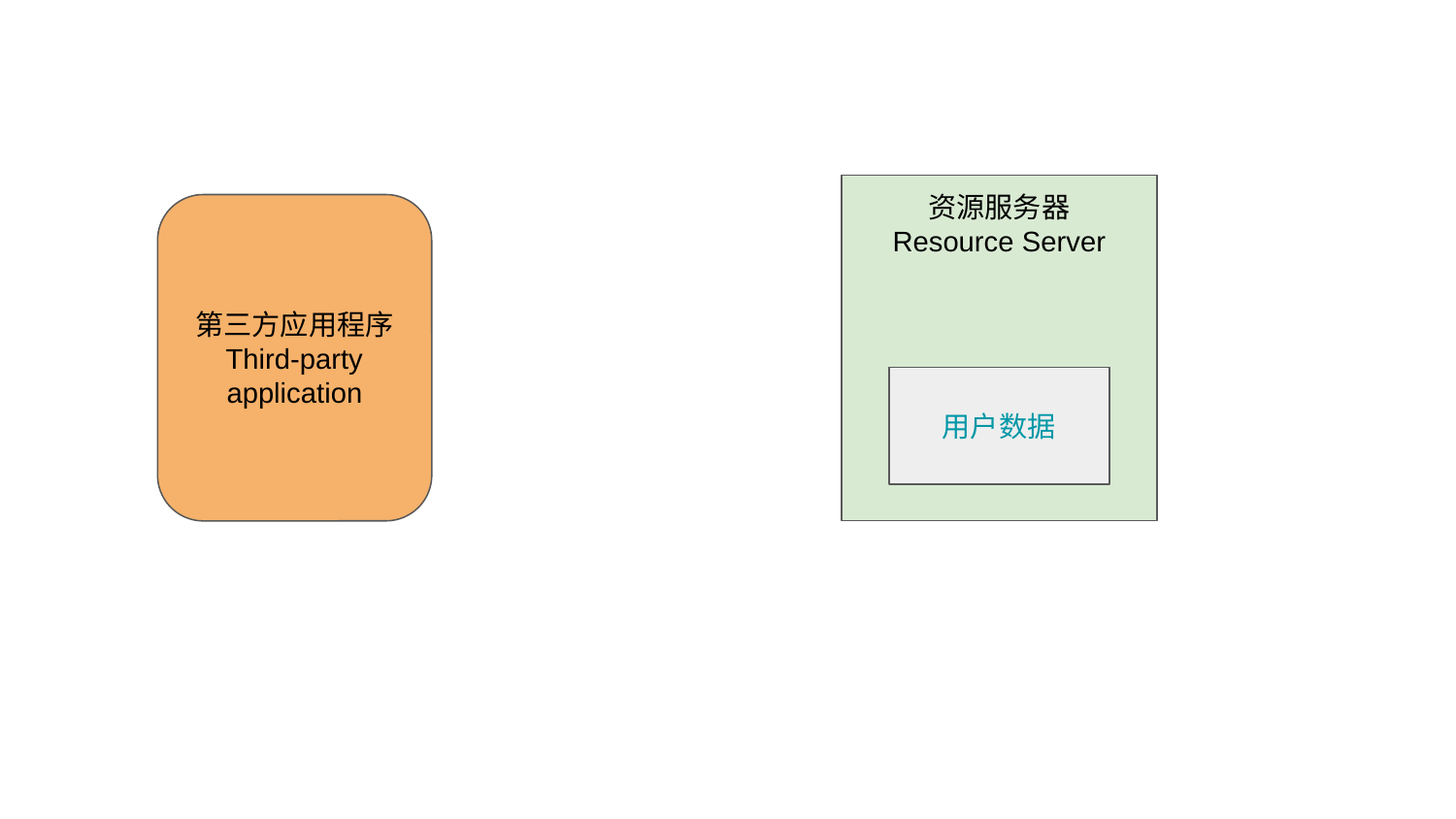

资源服务器
Resource Server
第三方应用程序
Third-party application
用户数据